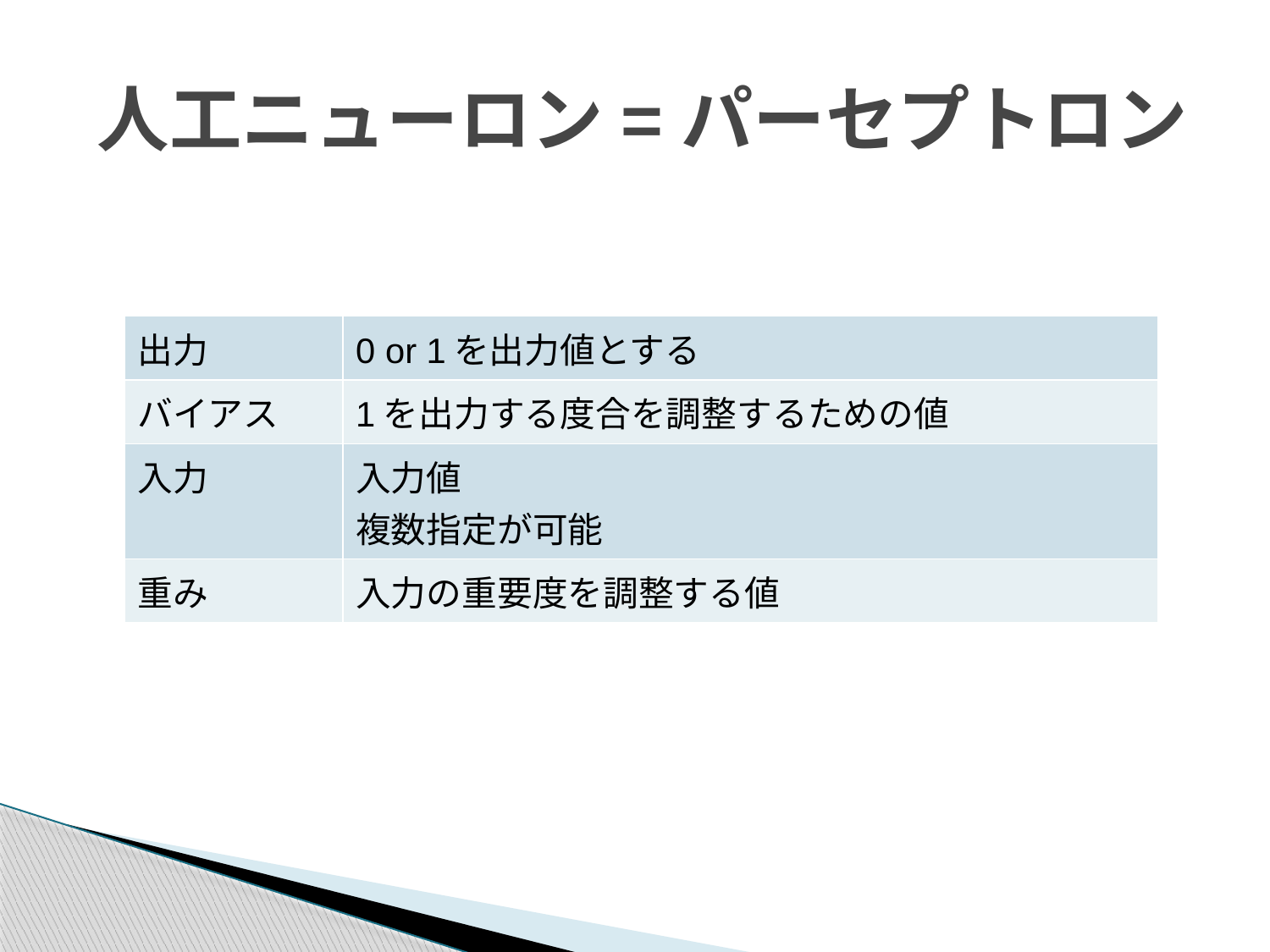

# 人工ニューロン=パーセプトロン
| 出力 | 0 or 1を出力値とする |
| --- | --- |
| バイアス | 1を出力する度合を調整するための値 |
| 入力 | 入力値 複数指定が可能 |
| 重み | 入力の重要度を調整する値 |